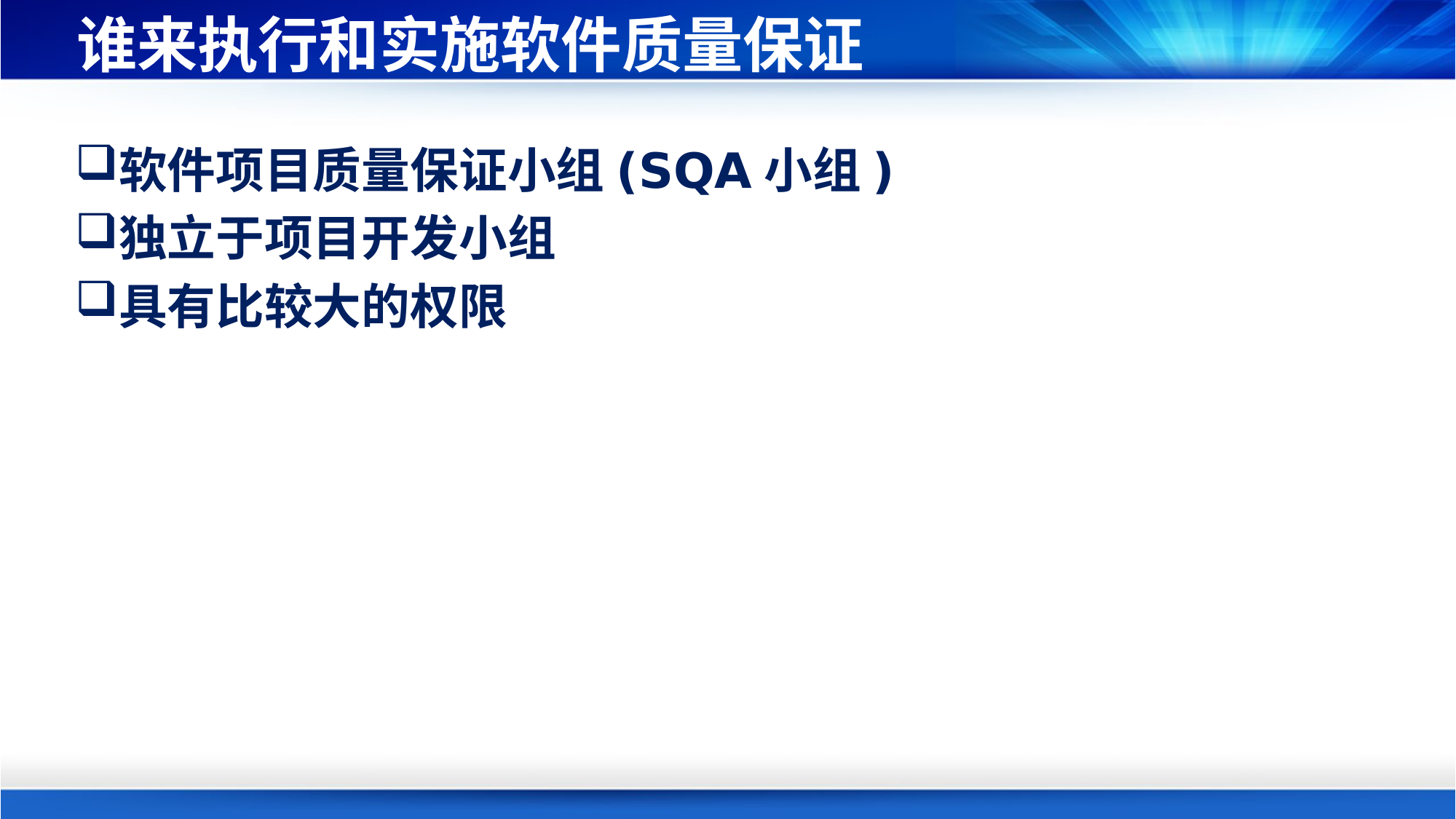

# 谁来执行和实施软件质量保证
软件项目质量保证小组(SQA小组)
独立于项目开发小组
具有比较大的权限